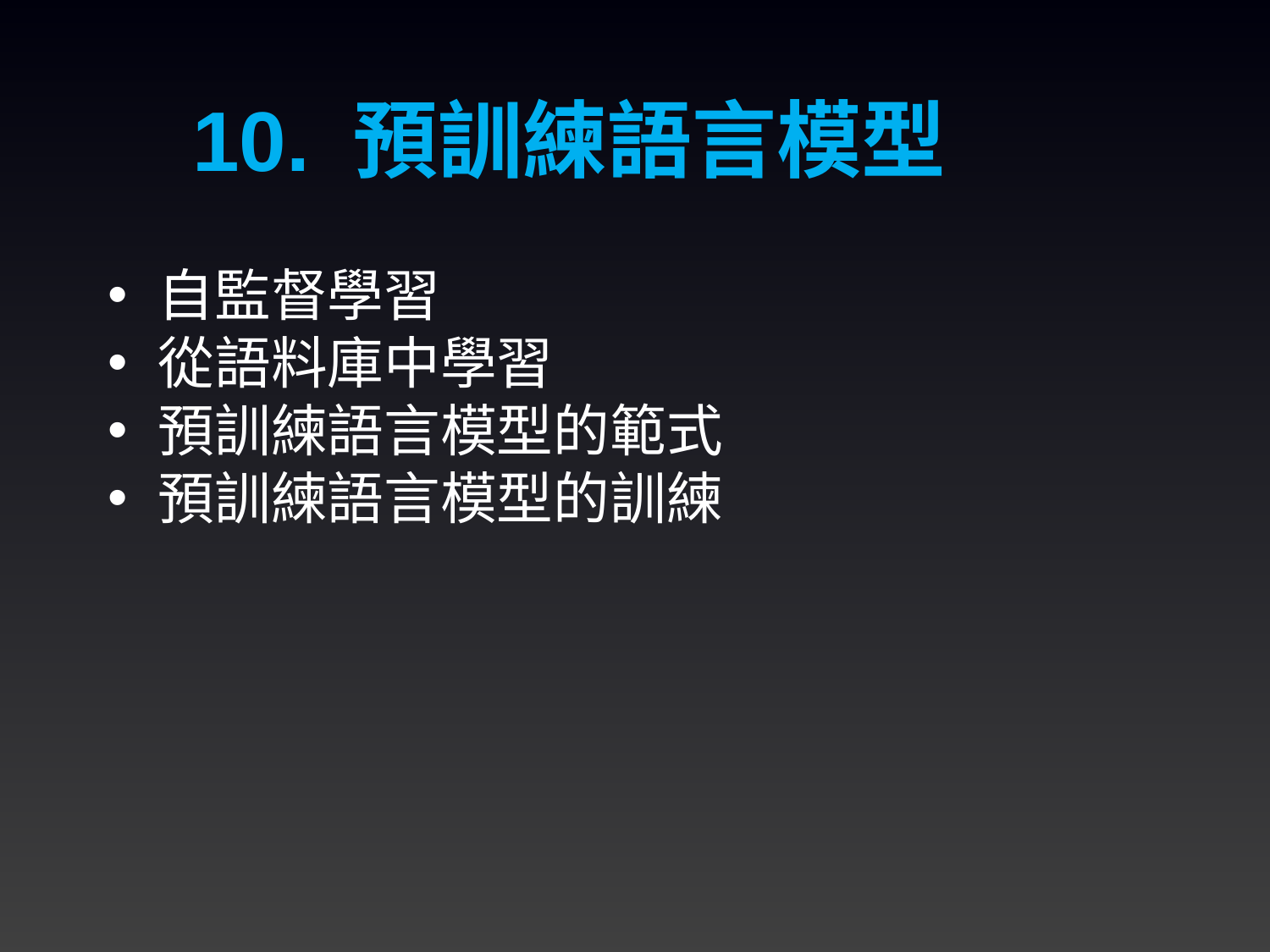

10. 預訓練語言模型
自監督學習
從語料庫中學習
預訓練語言模型的範式
預訓練語言模型的訓練